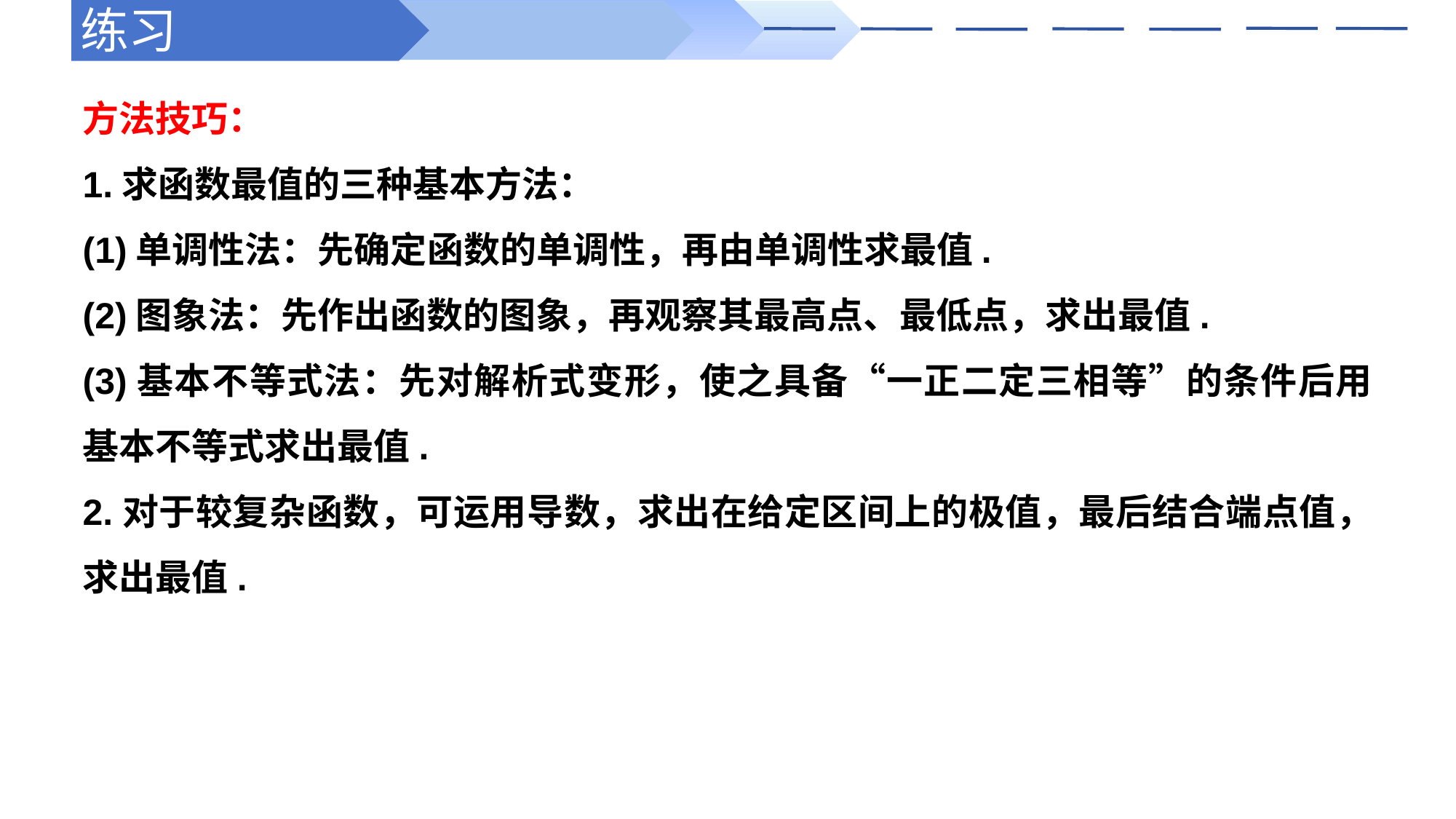

练习

方法技巧：
1.求函数最值的三种基本方法：
(1)单调性法：先确定函数的单调性，再由单调性求最值.
(2)图象法：先作出函数的图象，再观察其最高点、最低点，求出最值.
(3)基本不等式法：先对解析式变形，使之具备“一正二定三相等”的条件后用基本不等式求出最值.
2.对于较复杂函数，可运用导数，求出在给定区间上的极值，最后结合端点值，求出最值.